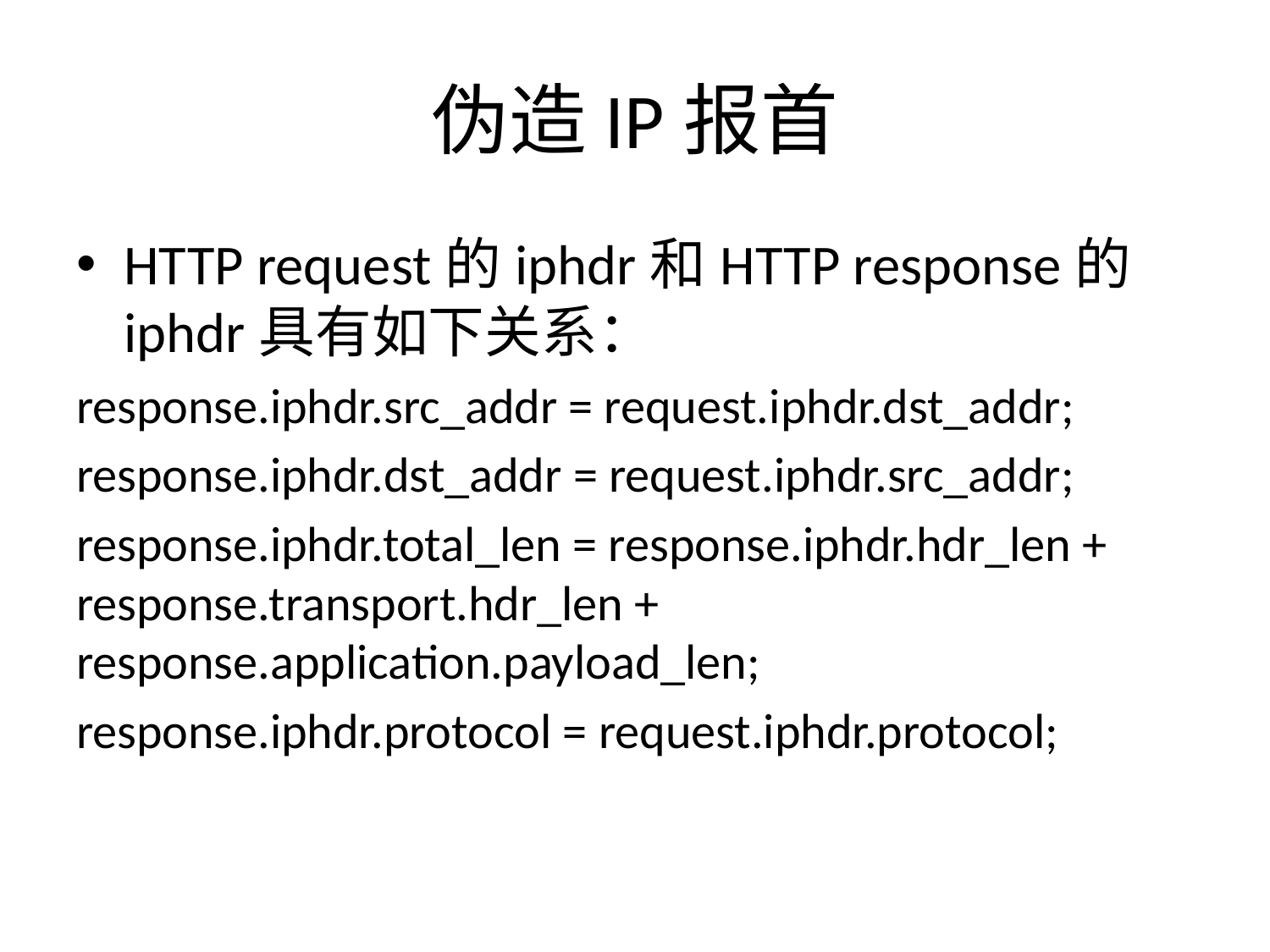

# 伪造IP报首
HTTP request的iphdr和HTTP response的iphdr具有如下关系：
response.iphdr.src_addr = request.iphdr.dst_addr;
response.iphdr.dst_addr = request.iphdr.src_addr;
response.iphdr.total_len = response.iphdr.hdr_len + response.transport.hdr_len + response.application.payload_len;
response.iphdr.protocol = request.iphdr.protocol;